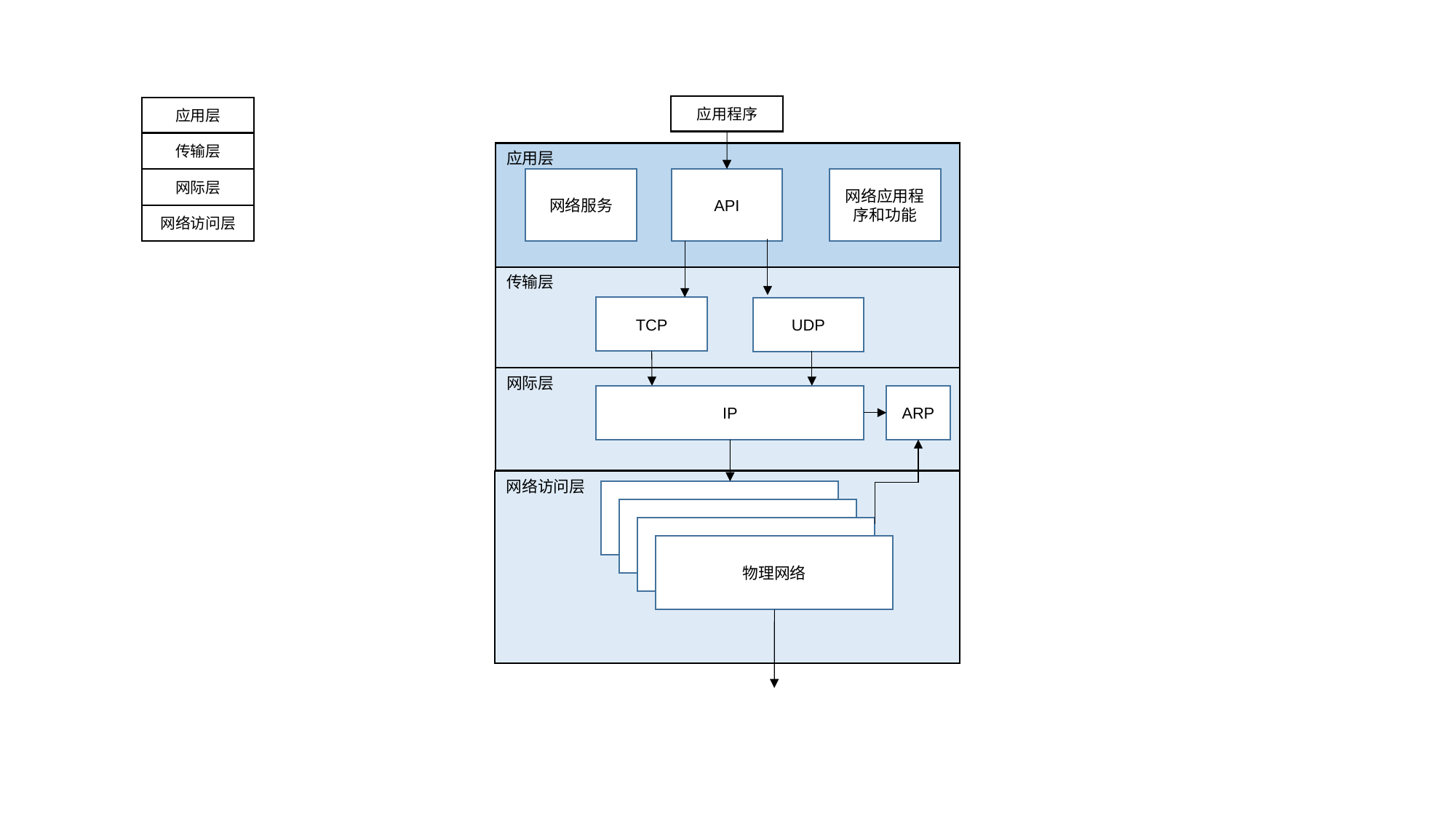

应用程序

应用层
API
网络应用程序和功能
网络服务

传输层
TCP
UDP

网际层
IP
ARP

网络访问层

物理网络
应用层
传输层
网际层
网络访问层